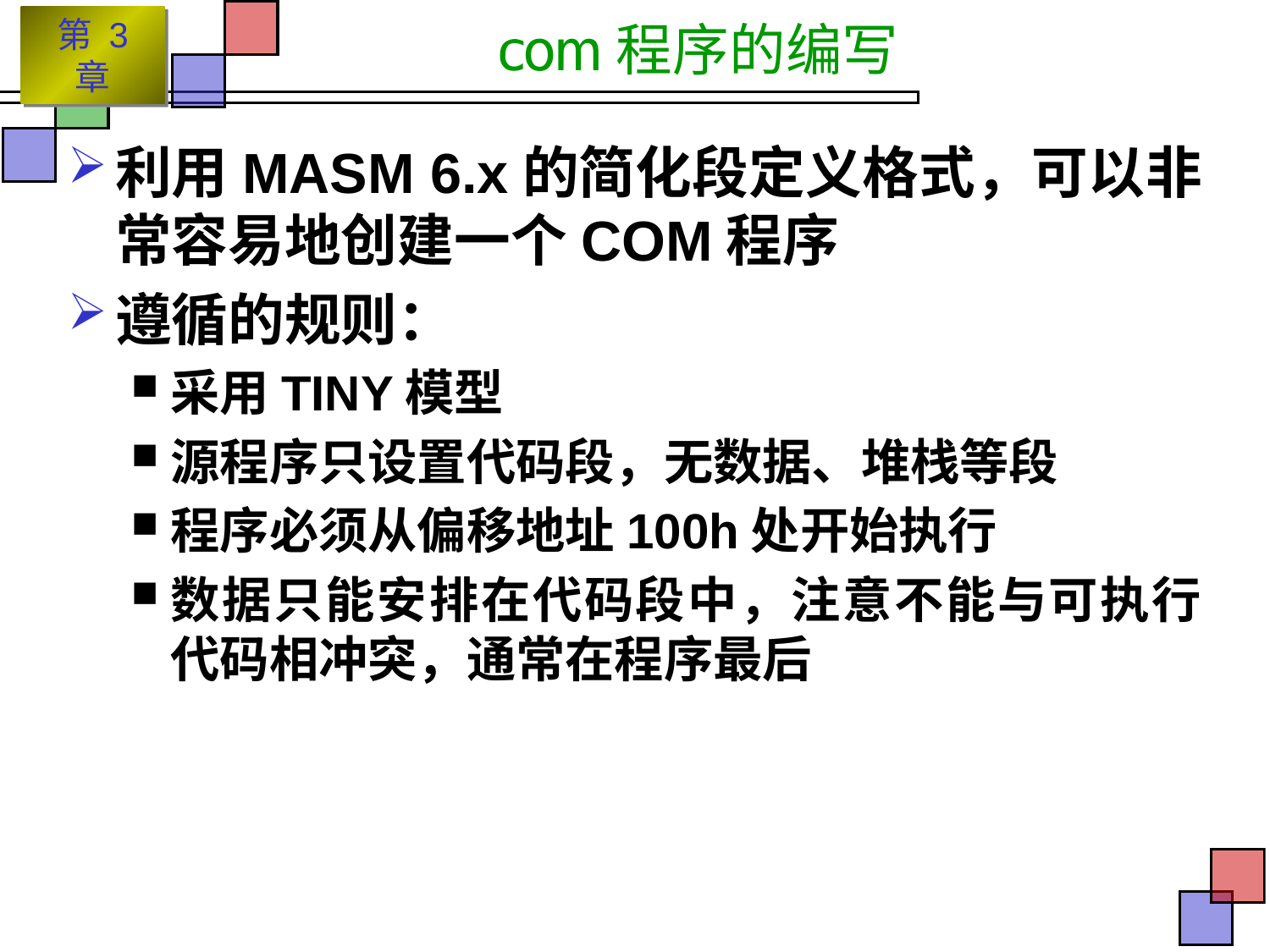

# com程序的编写
利用MASM 6.x的简化段定义格式，可以非常容易地创建一个COM程序
遵循的规则：
采用TINY模型
源程序只设置代码段，无数据、堆栈等段
程序必须从偏移地址100h处开始执行
数据只能安排在代码段中，注意不能与可执行代码相冲突，通常在程序最后